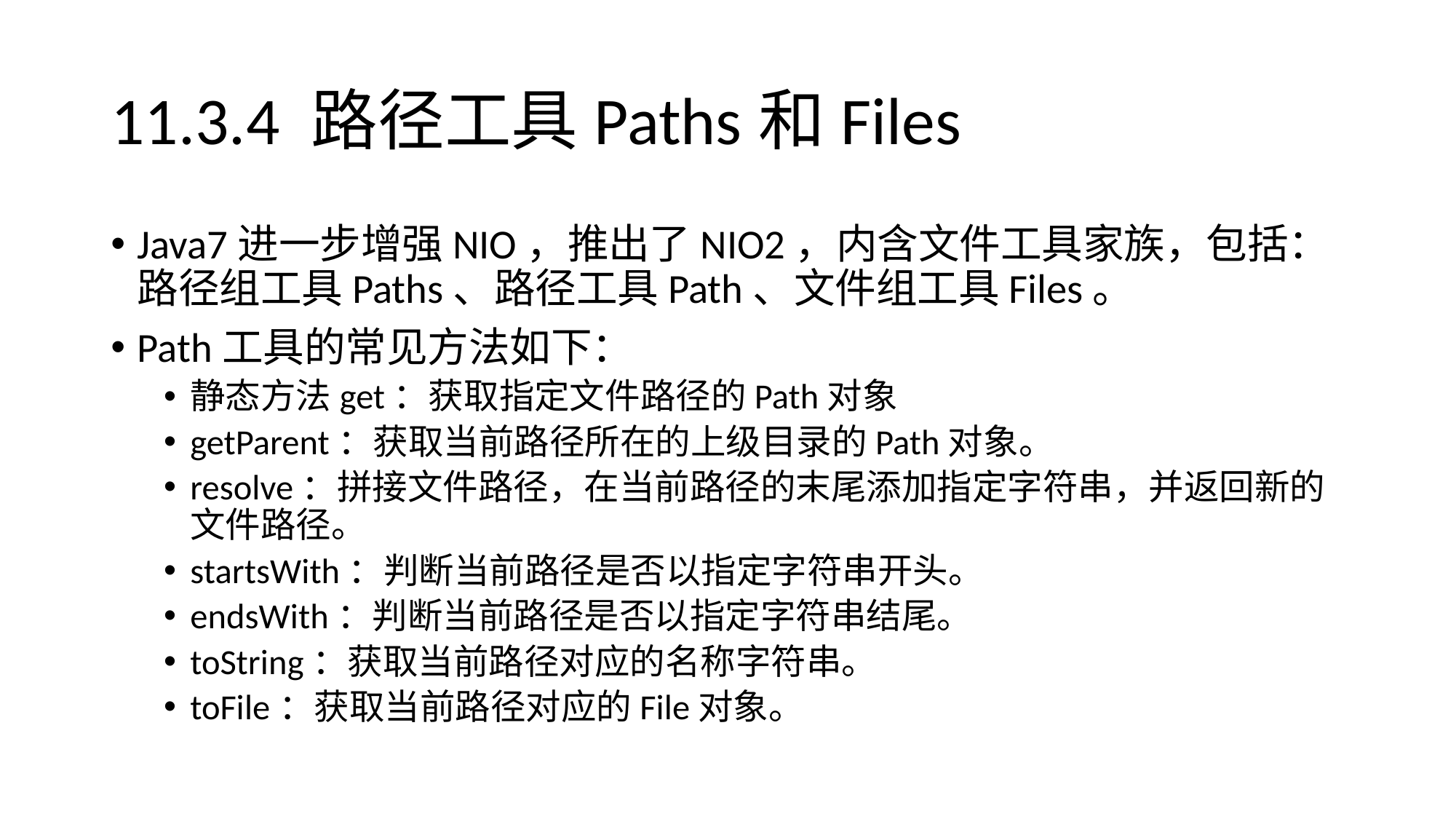

# 11.3.4 路径工具Paths和Files
Java7进一步增强NIO，推出了NIO2，内含文件工具家族，包括：路径组工具Paths、路径工具Path、文件组工具Files。
Path工具的常见方法如下：
静态方法get：获取指定文件路径的Path对象
getParent：获取当前路径所在的上级目录的Path对象。
resolve：拼接文件路径，在当前路径的末尾添加指定字符串，并返回新的文件路径。
startsWith：判断当前路径是否以指定字符串开头。
endsWith：判断当前路径是否以指定字符串结尾。
toString：获取当前路径对应的名称字符串。
toFile：获取当前路径对应的File对象。